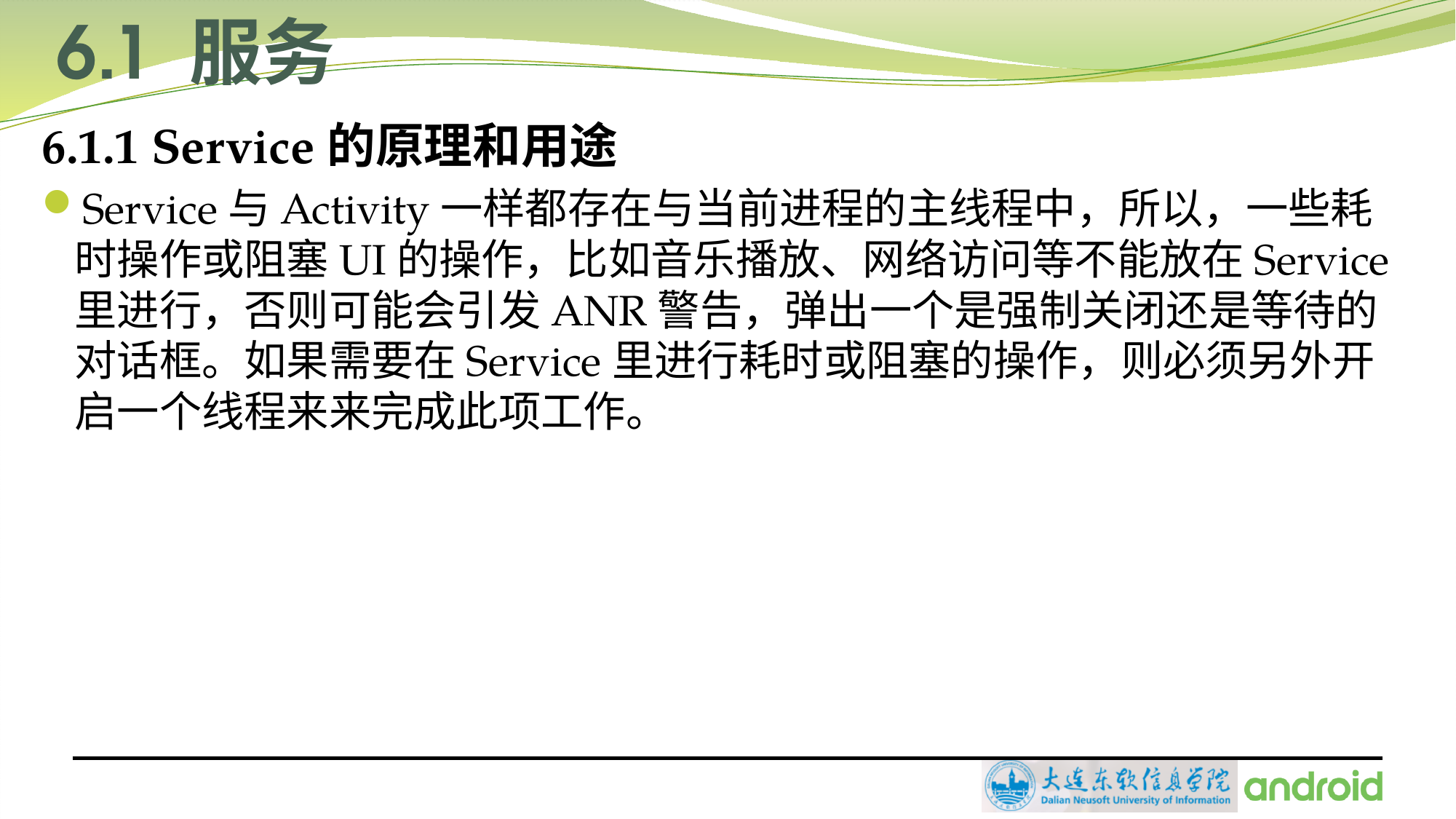

# 6.1 服务
6.1.1 Service的原理和用途
Service与Activity一样都存在与当前进程的主线程中，所以，一些耗时操作或阻塞UI的操作，比如音乐播放、网络访问等不能放在Service里进行，否则可能会引发ANR警告，弹出一个是强制关闭还是等待的对话框。如果需要在Service里进行耗时或阻塞的操作，则必须另外开启一个线程来来完成此项工作。